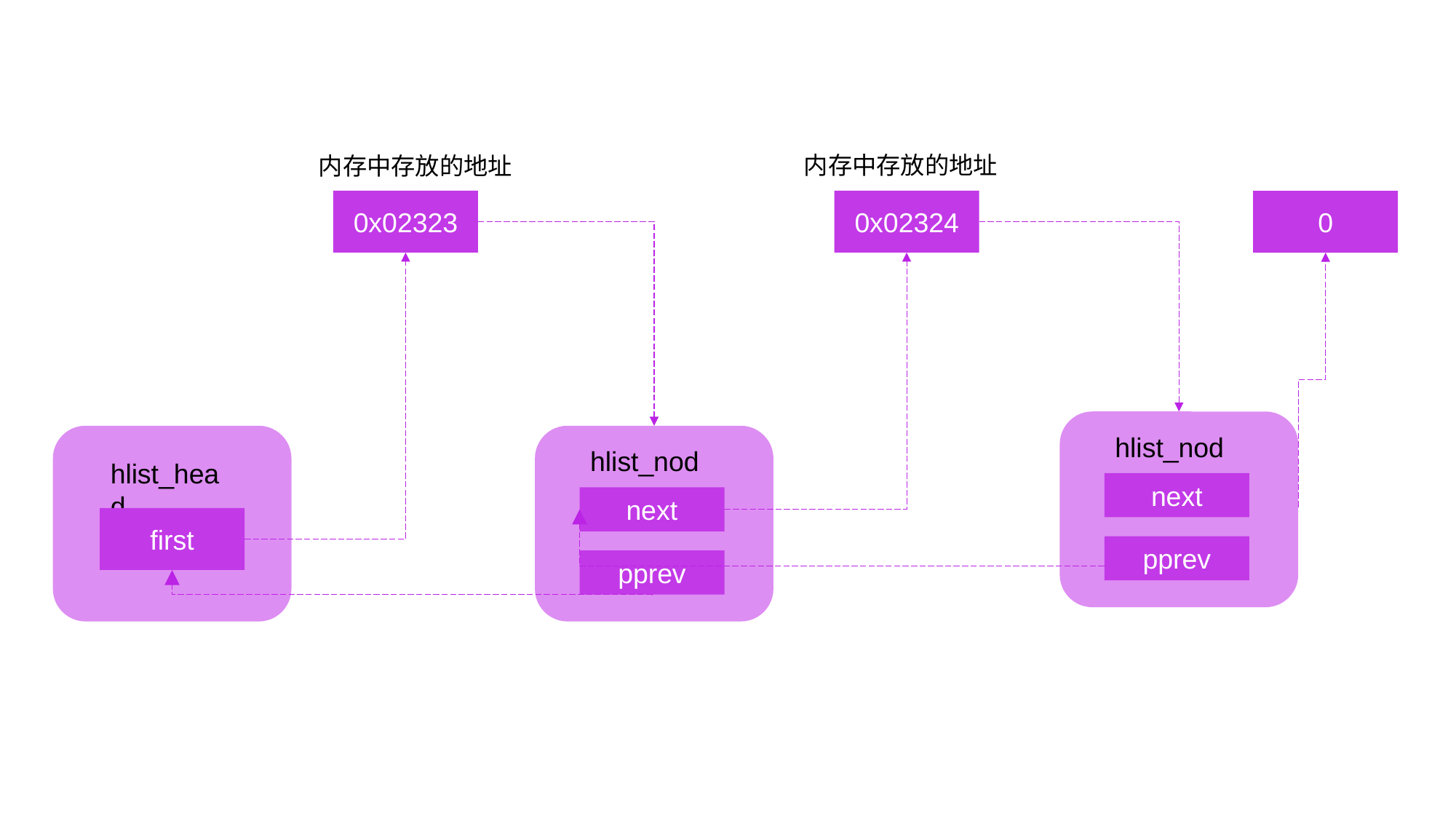

内存中存放的地址
内存中存放的地址
0x02323
0x02324
0

hlist_node
next
pprev

hlist_node
next
pprev
hlist_head
first